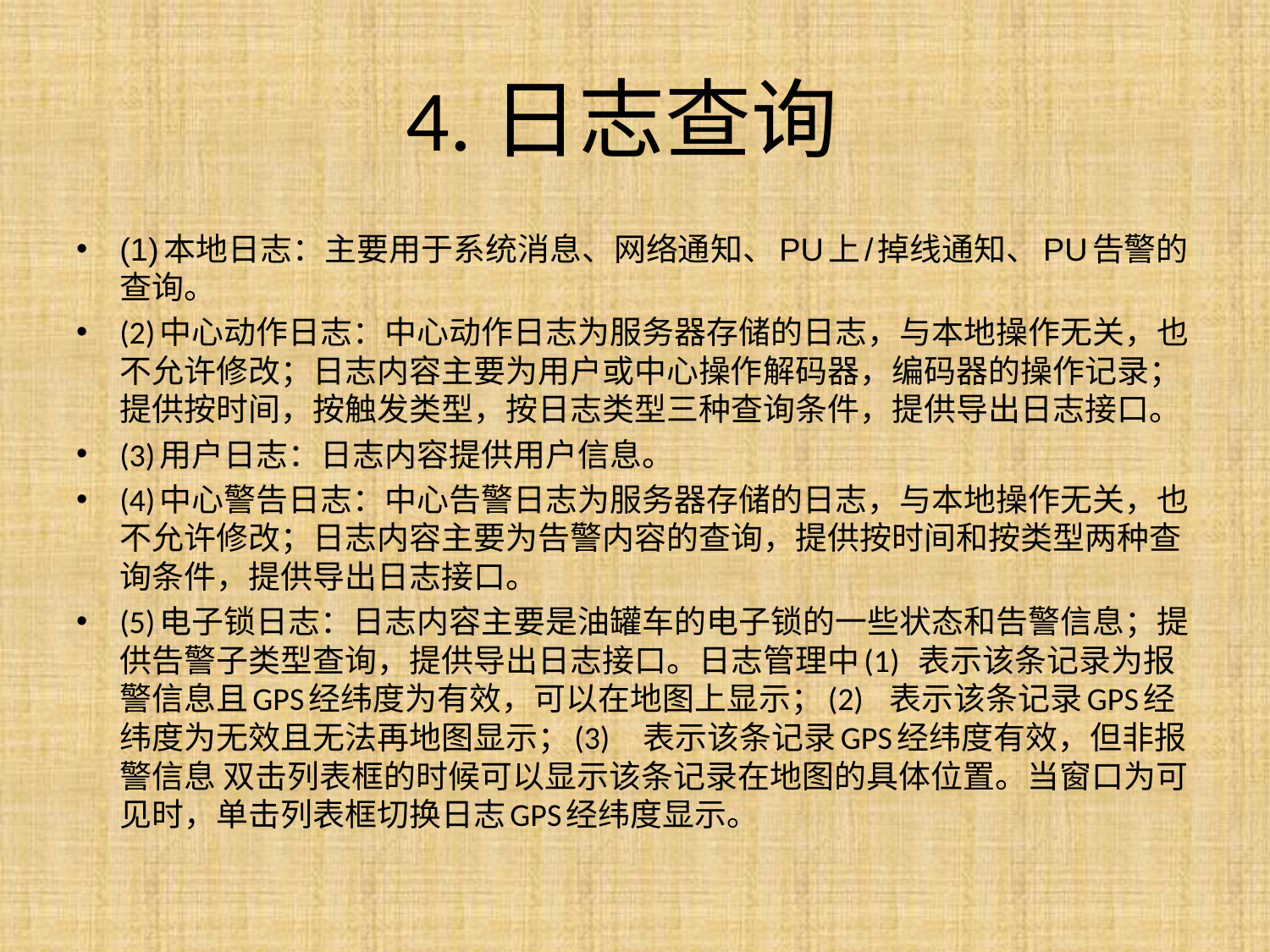

# 4.日志查询
(1)本地日志：主要用于系统消息、网络通知、PU上/掉线通知、PU告警的查询。
(2)中心动作日志：中心动作日志为服务器存储的日志，与本地操作无关，也不允许修改；日志内容主要为用户或中心操作解码器，编码器的操作记录；提供按时间，按触发类型，按日志类型三种查询条件，提供导出日志接口。
(3)用户日志：日志内容提供用户信息。
(4)中心警告日志：中心告警日志为服务器存储的日志，与本地操作无关，也不允许修改；日志内容主要为告警内容的查询，提供按时间和按类型两种查询条件，提供导出日志接口。
(5)电子锁日志：日志内容主要是油罐车的电子锁的一些状态和告警信息；提供告警子类型查询，提供导出日志接口。日志管理中(1)  表示该条记录为报警信息且GPS经纬度为有效，可以在地图上显示；(2)   表示该条记录GPS经纬度为无效且无法再地图显示；(3)    表示该条记录GPS经纬度有效，但非报警信息 双击列表框的时候可以显示该条记录在地图的具体位置。当窗口为可见时，单击列表框切换日志GPS经纬度显示。